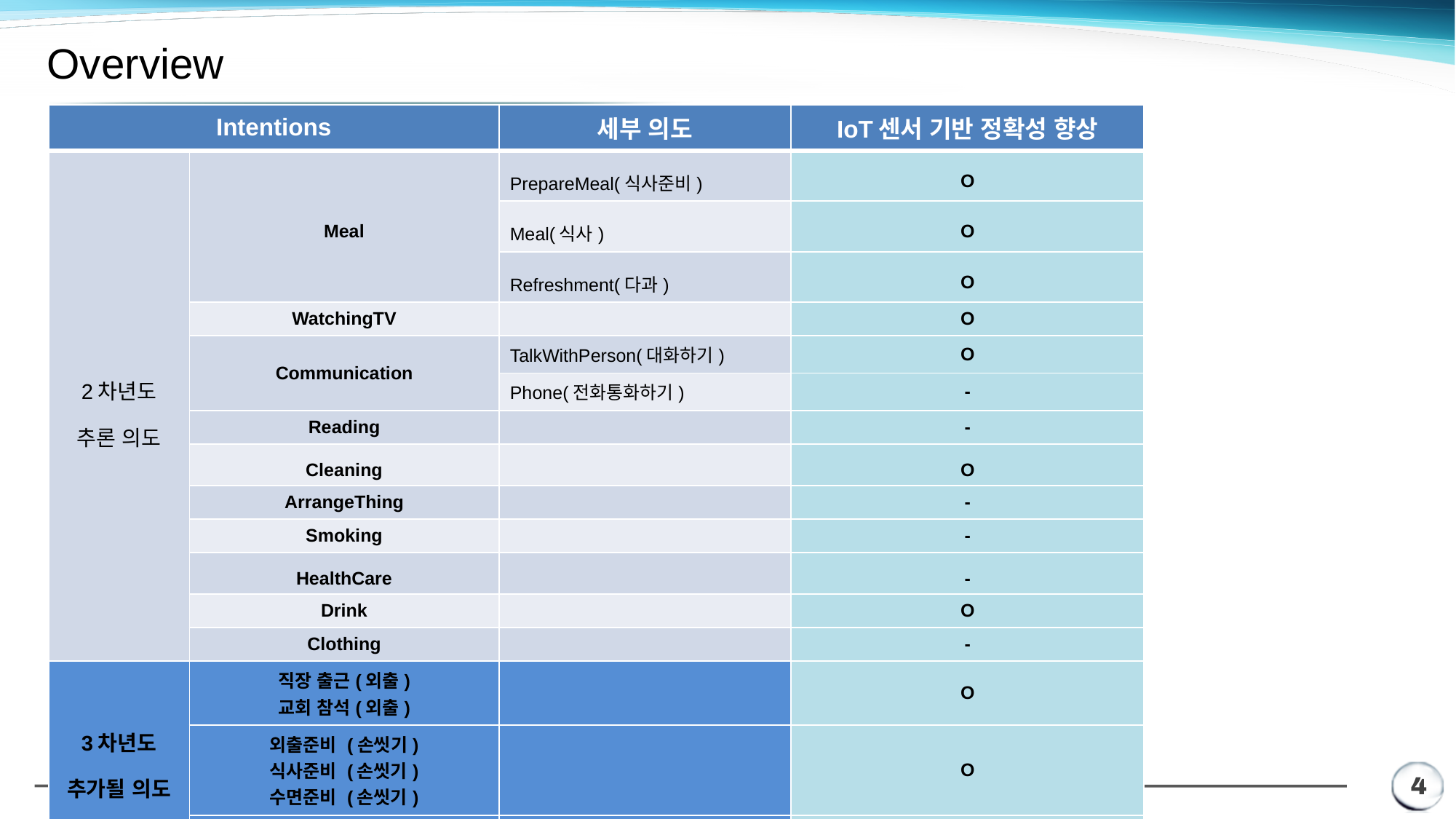

# Overview
| Intentions |  | 세부 의도 | IoT센서 기반 정확성 향상 |
| --- | --- | --- | --- |
| 2차년도 추론 의도 | Meal | PrepareMeal(식사준비) | O |
|  |  | Meal(식사) | O |
|  |  | Refreshment(다과) | O |
|  | WatchingTV |  | O |
|  | Communication | TalkWithPerson(대화하기) | O |
|  |  | Phone(전화통화하기) | - |
|  | Reading |  | - |
|  | Cleaning |  | O |
|  | ArrangeThing |  | - |
|  | Smoking |  | - |
|  | HealthCare |  | - |
|  | Drink |  | O |
|  | Clothing |  | - |
| 3차년도 추가될 의도 | 직장 출근(외출) 교회 참석(외출) |  | O |
|  | 외출준비 (손씻기) 식사준비 (손씻기) 수면준비 (손씻기) |  | O |
|  | 화장실활동(빨래, 샤워 등등) |  | O |